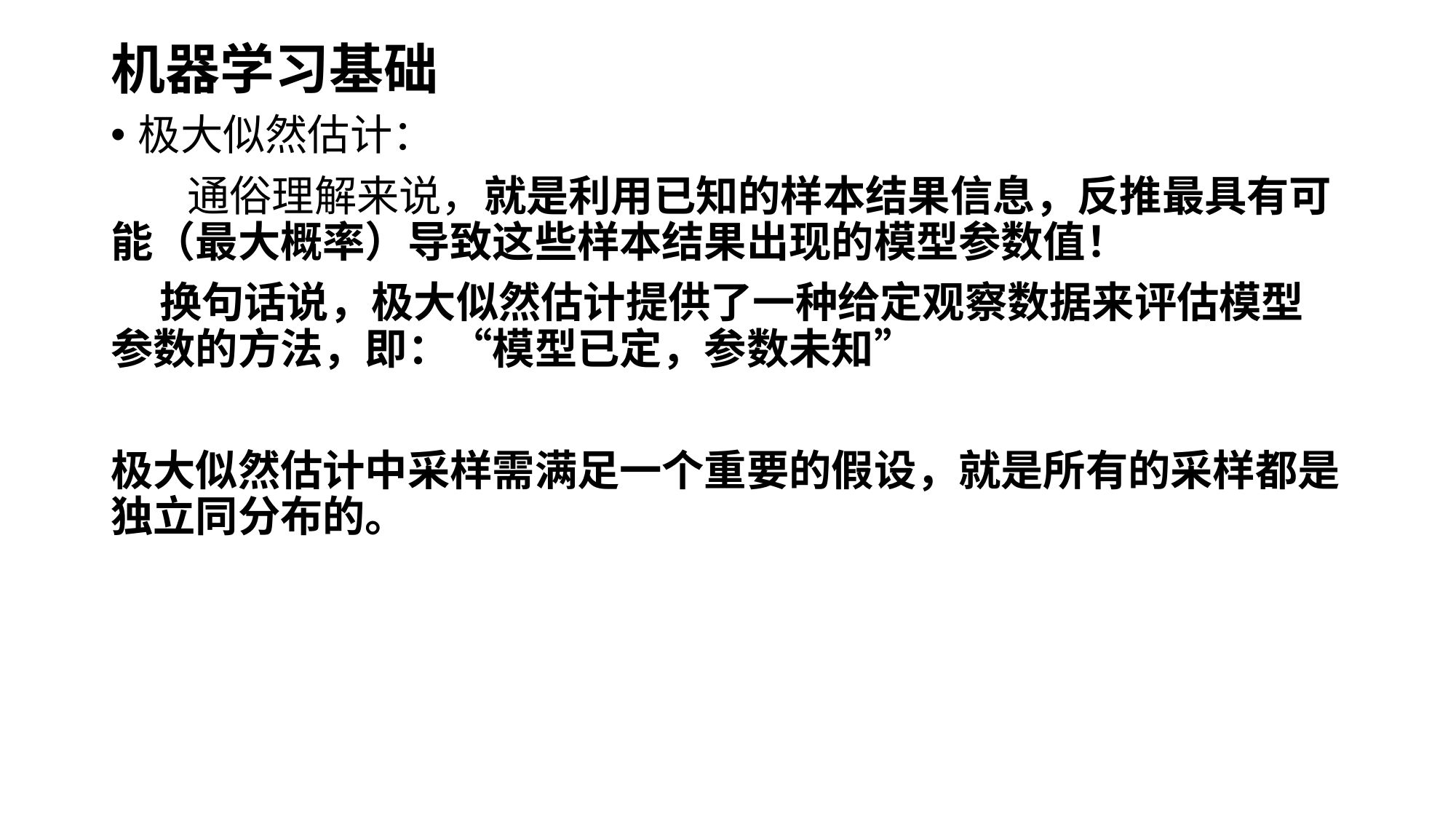

# 机器学习基础
极大似然估计：
       通俗理解来说，就是利用已知的样本结果信息，反推最具有可能（最大概率）导致这些样本结果出现的模型参数值！
    换句话说，极大似然估计提供了一种给定观察数据来评估模型参数的方法，即：“模型已定，参数未知”

极大似然估计中采样需满足一个重要的假设，就是所有的采样都是独立同分布的。